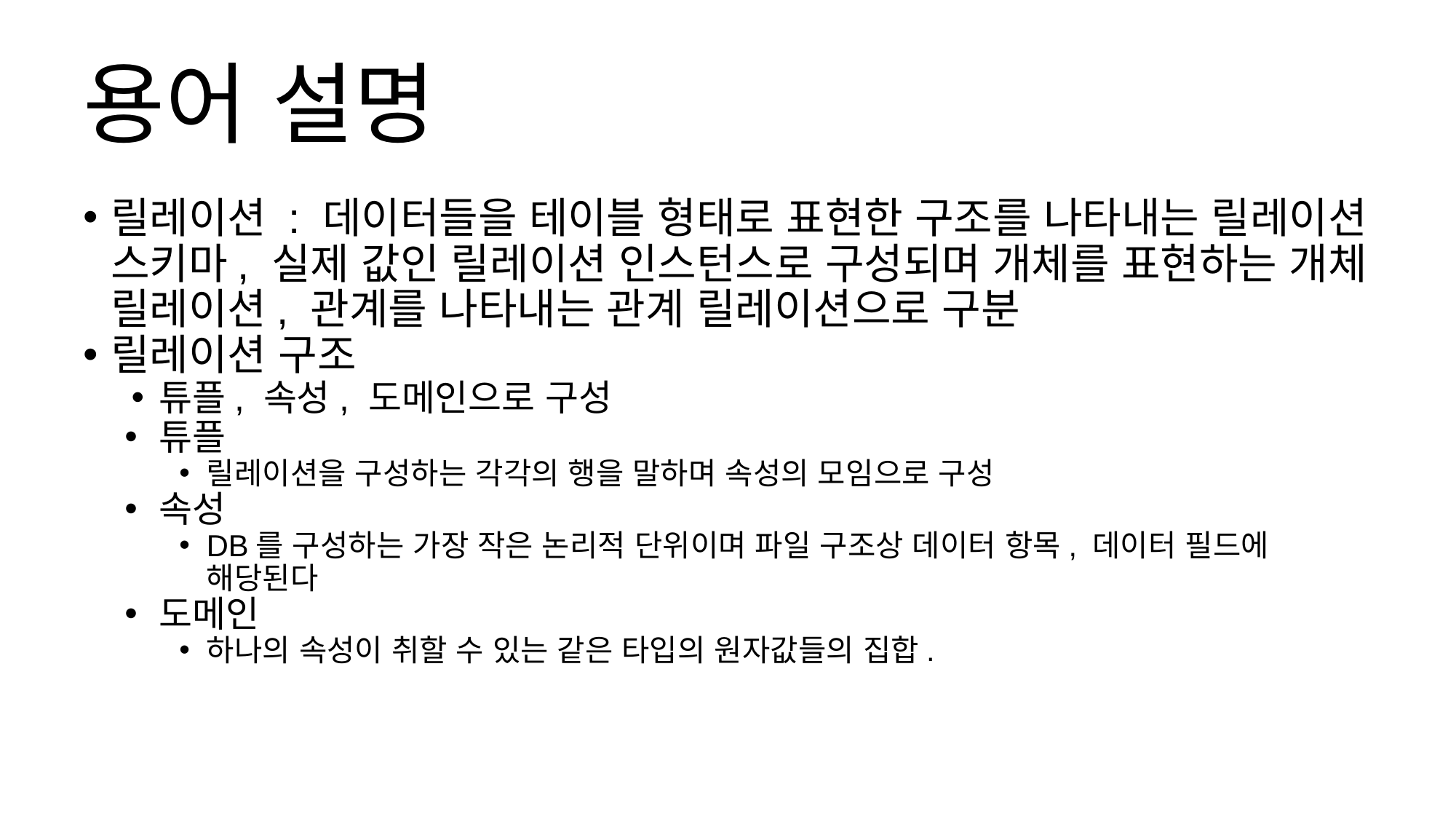

# 용어 설명
릴레이션 : 데이터들을 테이블 형태로 표현한 구조를 나타내는 릴레이션 스키마, 실제 값인 릴레이션 인스턴스로 구성되며 개체를 표현하는 개체 릴레이션, 관계를 나타내는 관계 릴레이션으로 구분
릴레이션 구조
튜플, 속성, 도메인으로 구성
튜플
릴레이션을 구성하는 각각의 행을 말하며 속성의 모임으로 구성
속성
DB를 구성하는 가장 작은 논리적 단위이며 파일 구조상 데이터 항목, 데이터 필드에 해당된다
도메인
하나의 속성이 취할 수 있는 같은 타입의 원자값들의 집합.